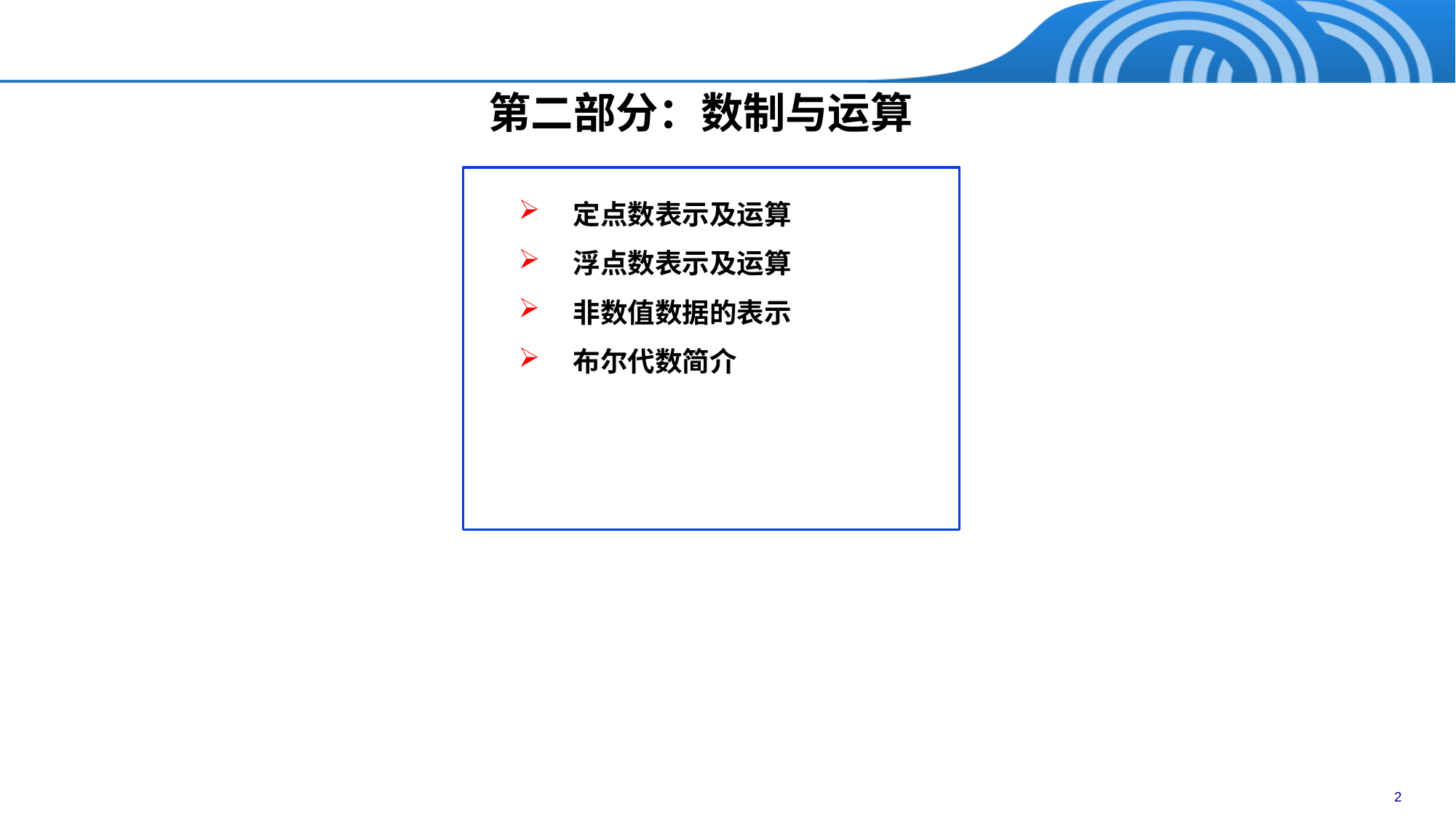

第二部分：数制与运算

定点数表示及运算
浮点数表示及运算
非数值数据的表示
布尔代数简介